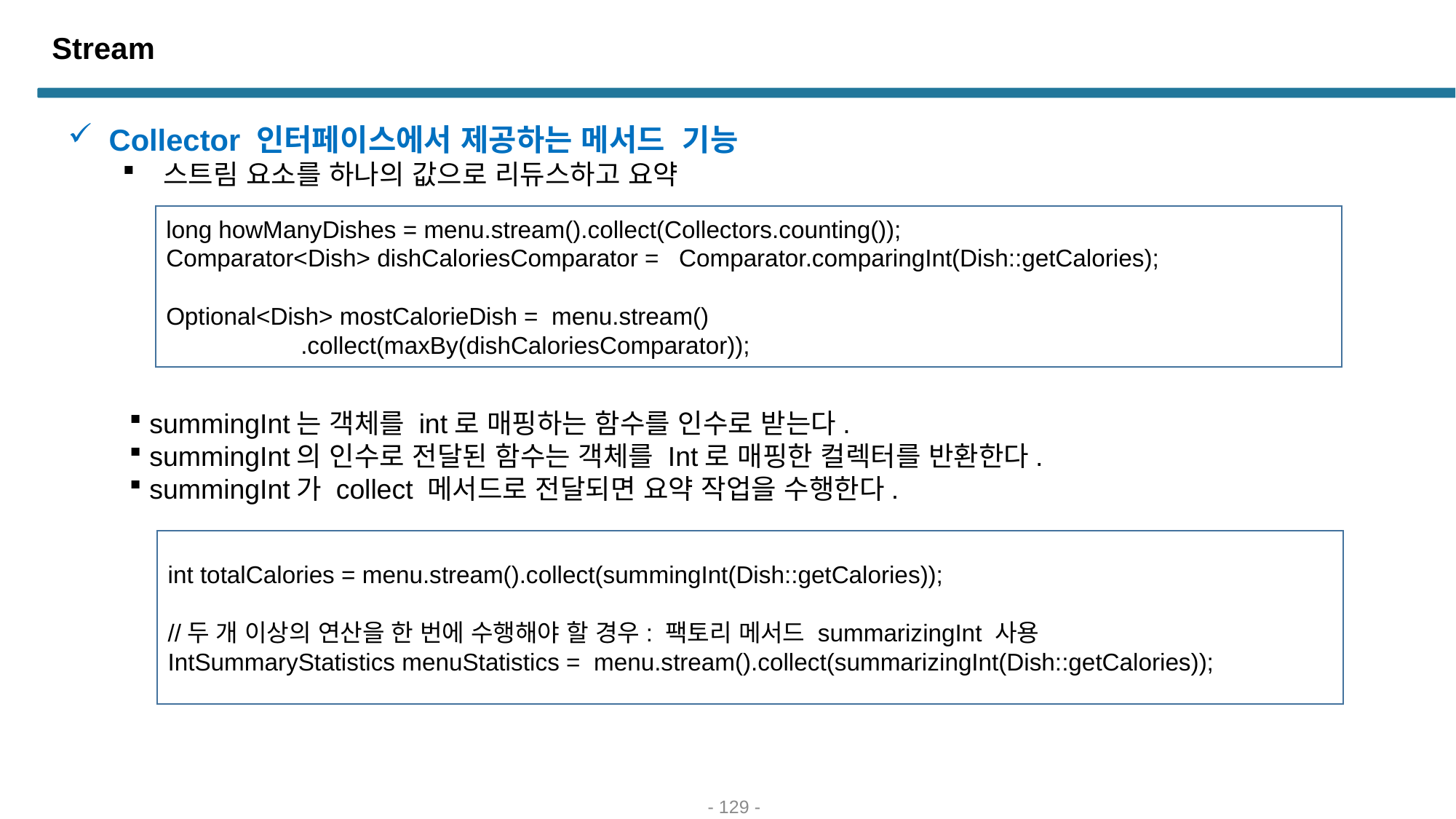

# Stream
Collector 인터페이스에서 제공하는 메서드  기능
스트림 요소를 하나의 값으로 리듀스하고 요약
long howManyDishes = menu.stream().collect(Collectors.counting());
Comparator<Dish> dishCaloriesComparator =   Comparator.comparingInt(Dish::getCalories);

Optional<Dish> mostCalorieDish =  menu.stream()
                    .collect(maxBy(dishCaloriesComparator));
 summingInt는 객체를 int로 매핑하는 함수를 인수로 받는다.
 summingInt의 인수로 전달된 함수는 객체를 Int로 매핑한 컬렉터를 반환한다.
 summingInt가 collect 메서드로 전달되면 요약 작업을 수행한다.
int totalCalories = menu.stream().collect(summingInt(Dish::getCalories));

//두 개 이상의 연산을 한 번에 수행해야 할 경우: 팩토리 메서드 summarizingInt 사용
IntSummaryStatistics menuStatistics =  menu.stream().collect(summarizingInt(Dish::getCalories));
- 129 -